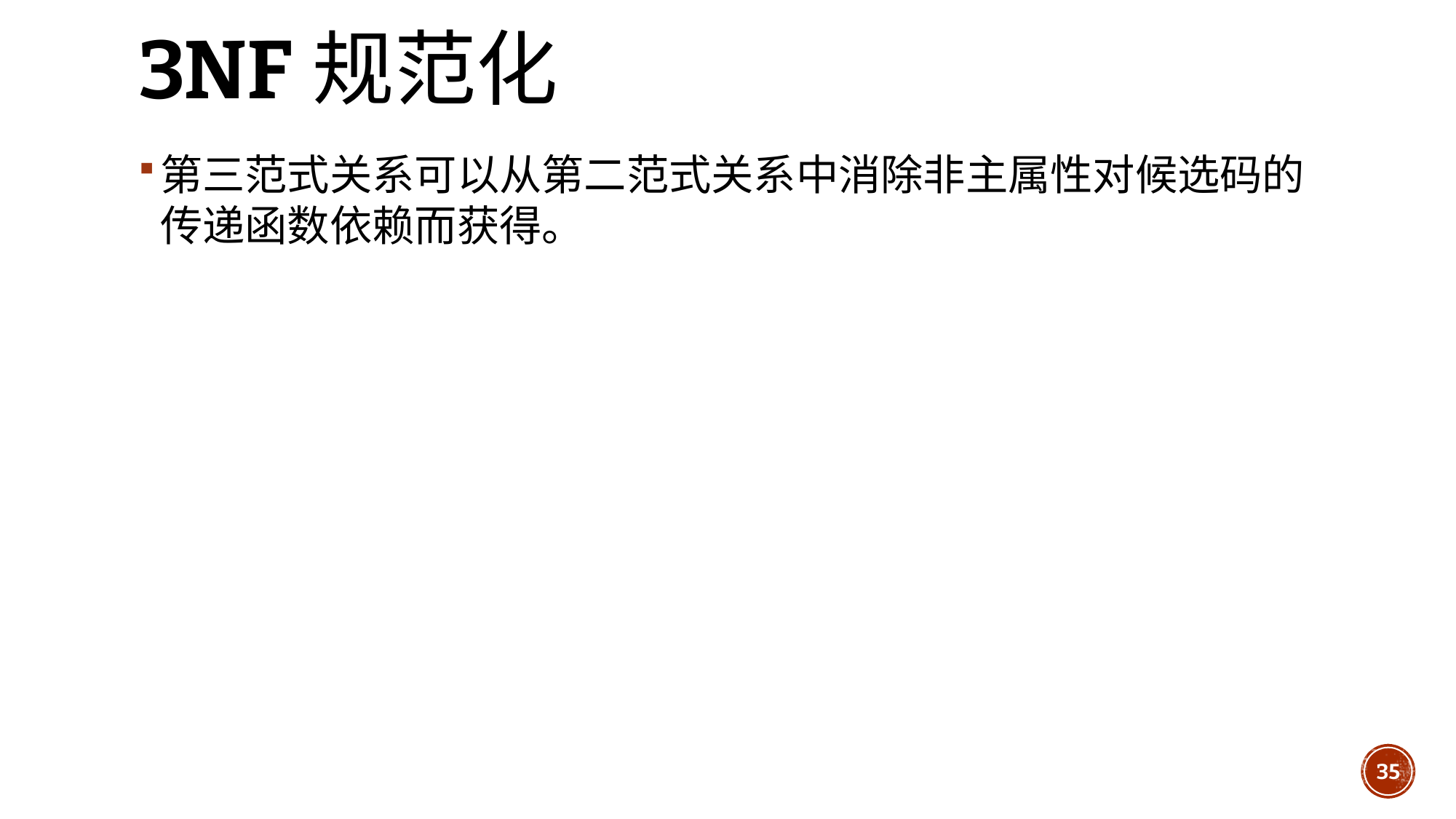

# 3NF规范化
第三范式关系可以从第二范式关系中消除非主属性对候选码的传递函数依赖而获得。

35